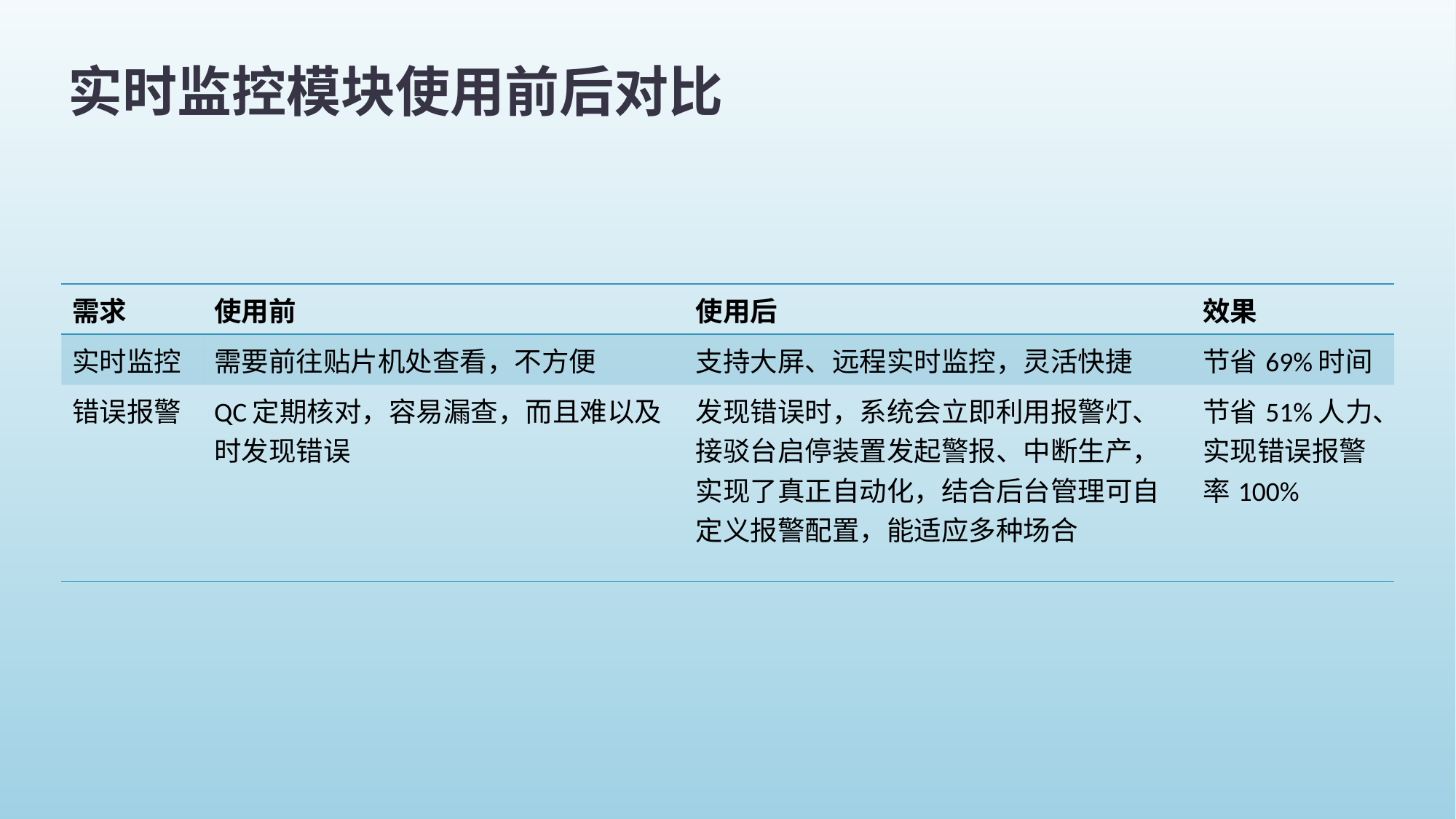

# 实时监控模块使用前后对比
| 需求 | 使用前 | 使用后 | 效果 |
| --- | --- | --- | --- |
| 实时监控 | 需要前往贴片机处查看，不方便 | 支持大屏、远程实时监控，灵活快捷 | 节省69%时间 |
| 错误报警 | QC定期核对，容易漏查，而且难以及时发现错误 | 发现错误时，系统会立即利用报警灯、接驳台启停装置发起警报、中断生产，实现了真正自动化，结合后台管理可自定义报警配置，能适应多种场合 | 节省51%人力、实现错误报警率100% |